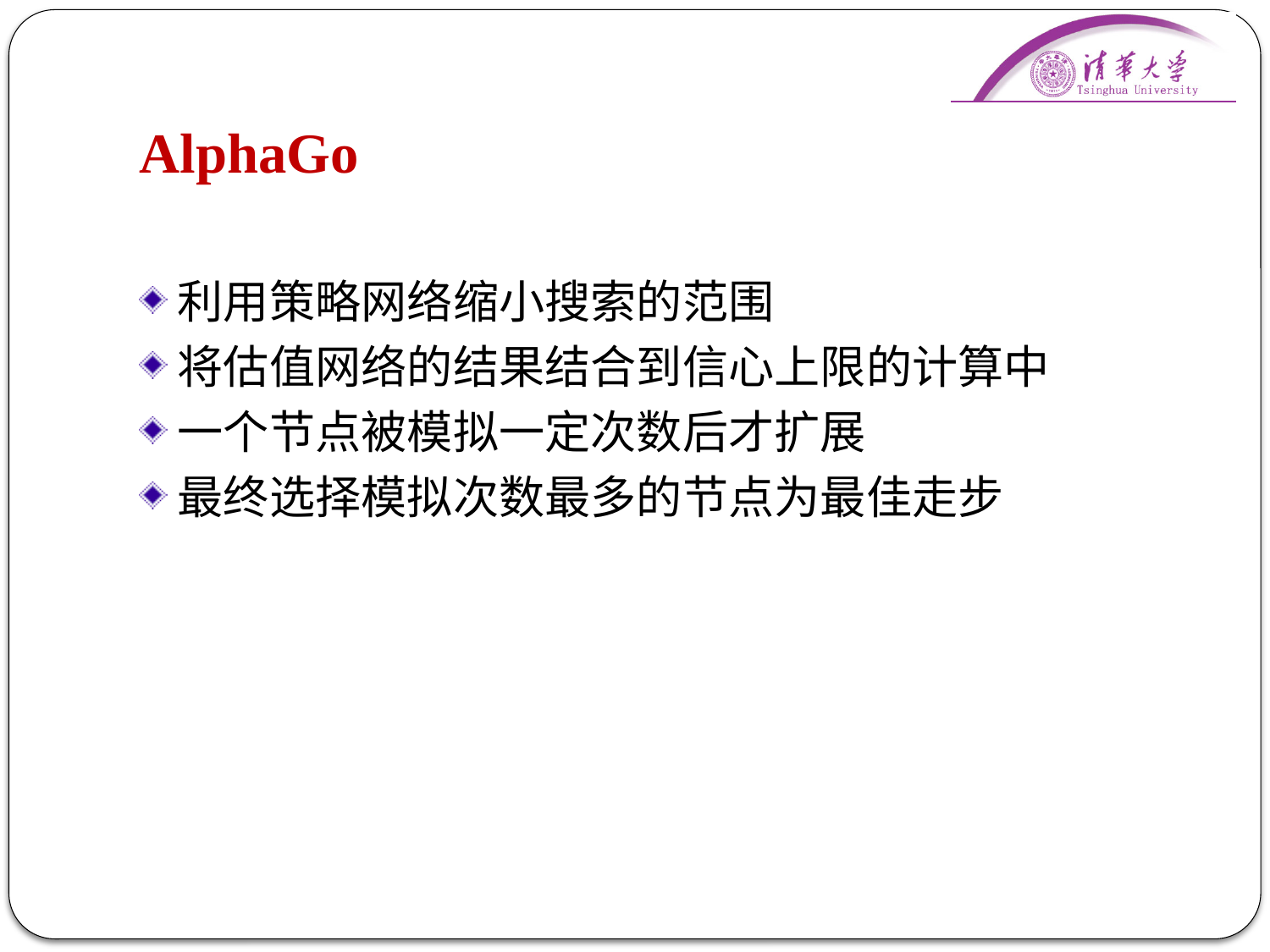

# AlphaGo

利用策略网络缩小搜索的范围
将估值网络的结果结合到信心上限的计算中
一个节点被模拟一定次数后才扩展
最终选择模拟次数最多的节点为最佳走步